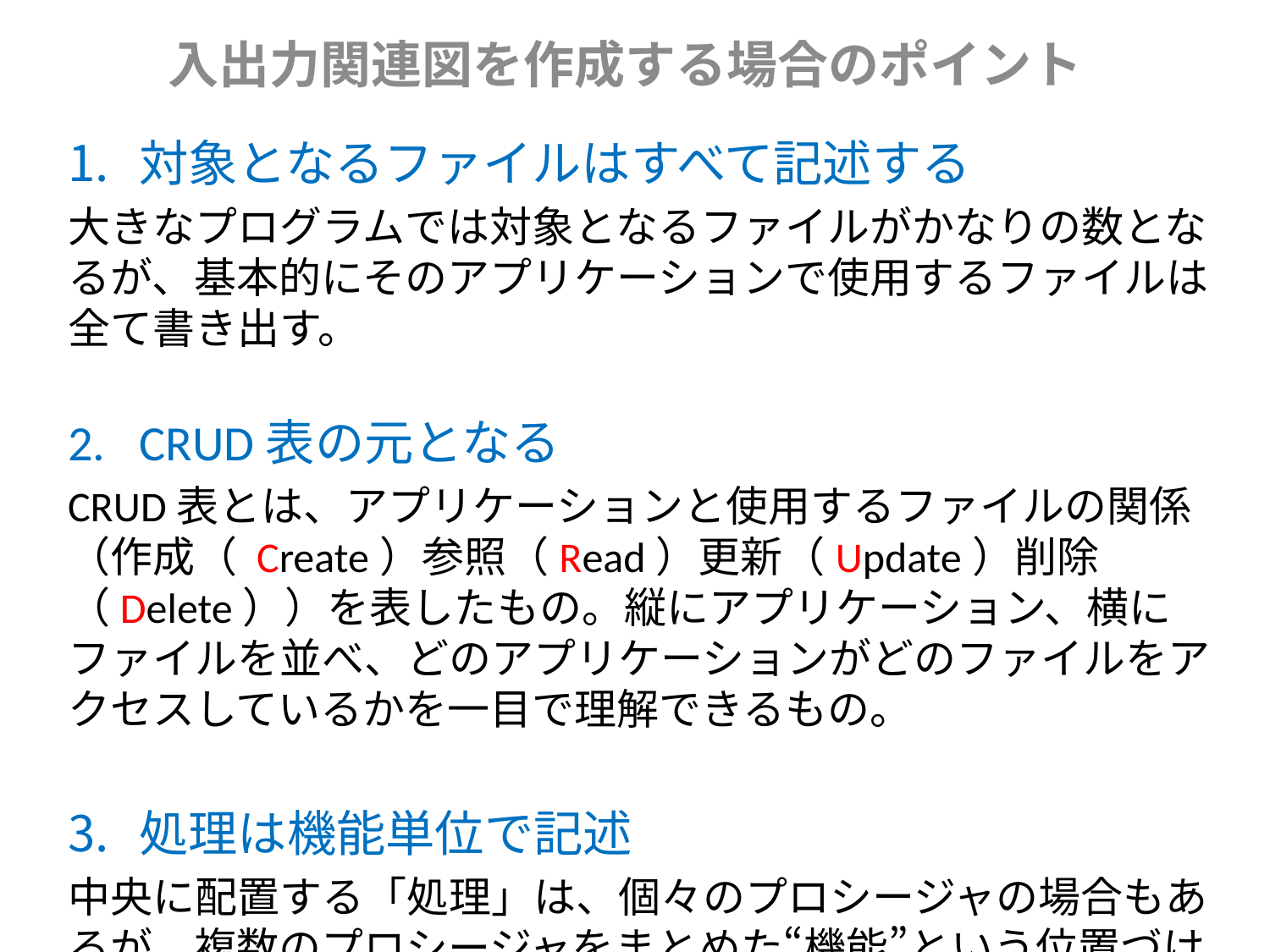

入出力関連図を作成する場合のポイント
対象となるファイルはすべて記述する
大きなプログラムでは対象となるファイルがかなりの数となるが、基本的にそのアプリケーションで使用するファイルは全て書き出す。

CRUD表の元となる
CRUD表とは、アプリケーションと使用するファイルの関係（作成（ Create）参照（Read）更新（Update）削除（Delete））を表したもの。縦にアプリケーション、横にファイルを並べ、どのアプリケーションがどのファイルをアクセスしているかを一目で理解できるもの。

処理は機能単位で記述
中央に配置する「処理」は、個々のプロシージャの場合もあるが、複数のプロシージャをまとめた“機能”という位置づけになる。